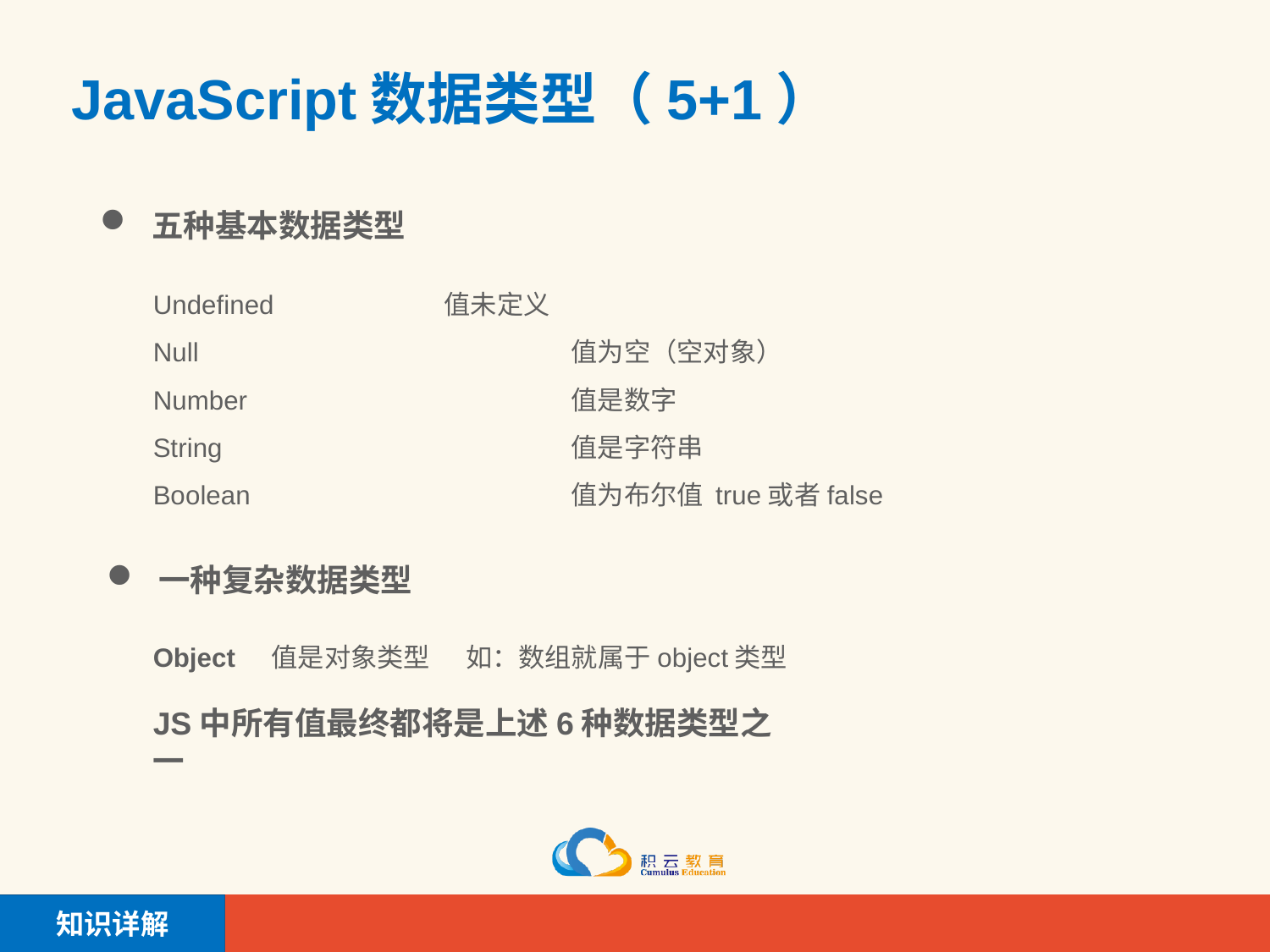

# JavaScript数据类型（5+1）
 五种基本数据类型
Undefined		值未定义
Null 			值为空（空对象）
Number			值是数字
String 			值是字符串
Boolean 			值为布尔值 true或者false

 一种复杂数据类型
Object    值是对象类型      如：数组就属于object类型
JS中所有值最终都将是上述6种数据类型之一